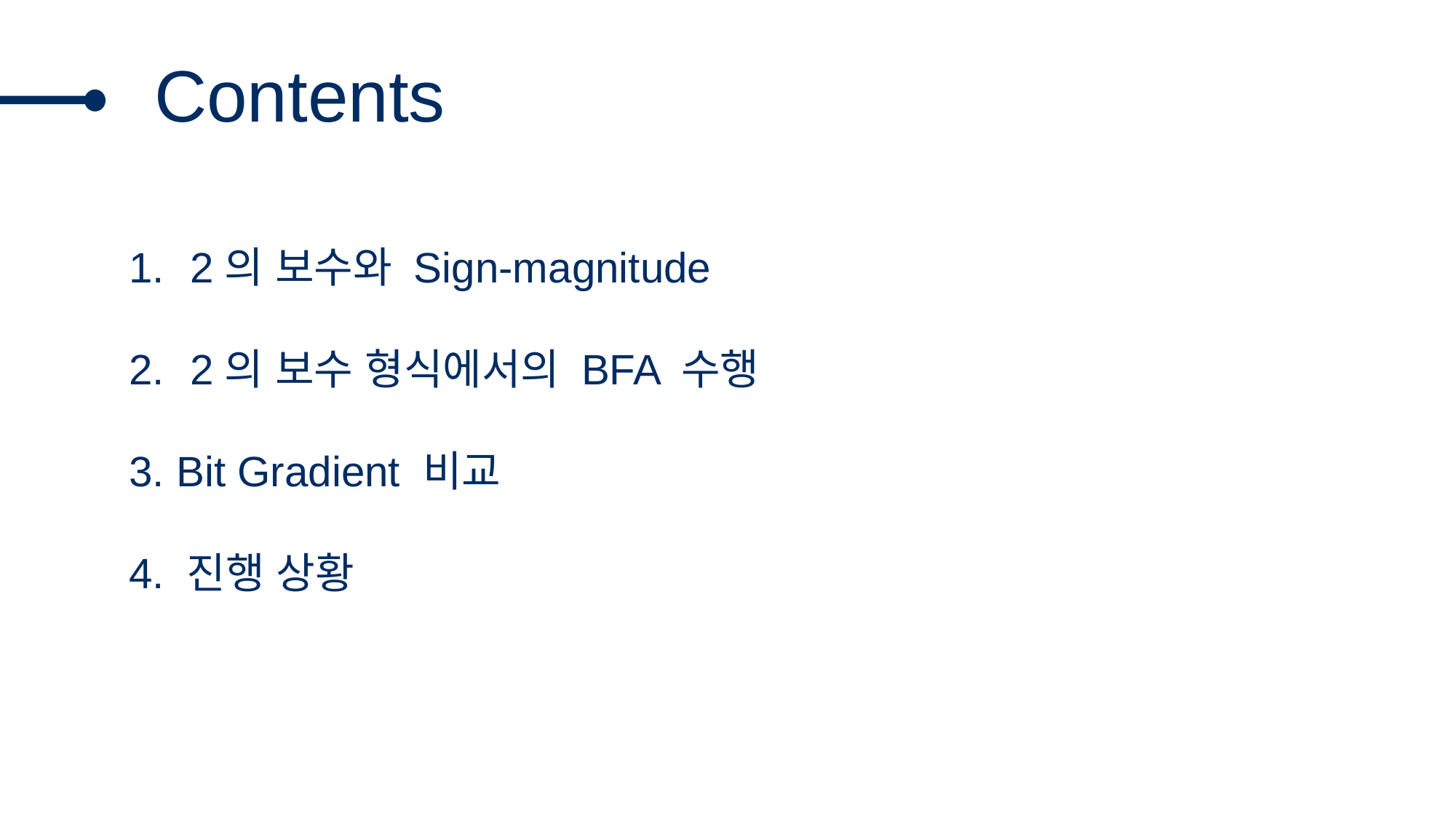

Contents

2의 보수와 Sign-magnitude

2의 보수 형식에서의 BFA 수행

3. Bit Gradient 비교

4. 진행 상황